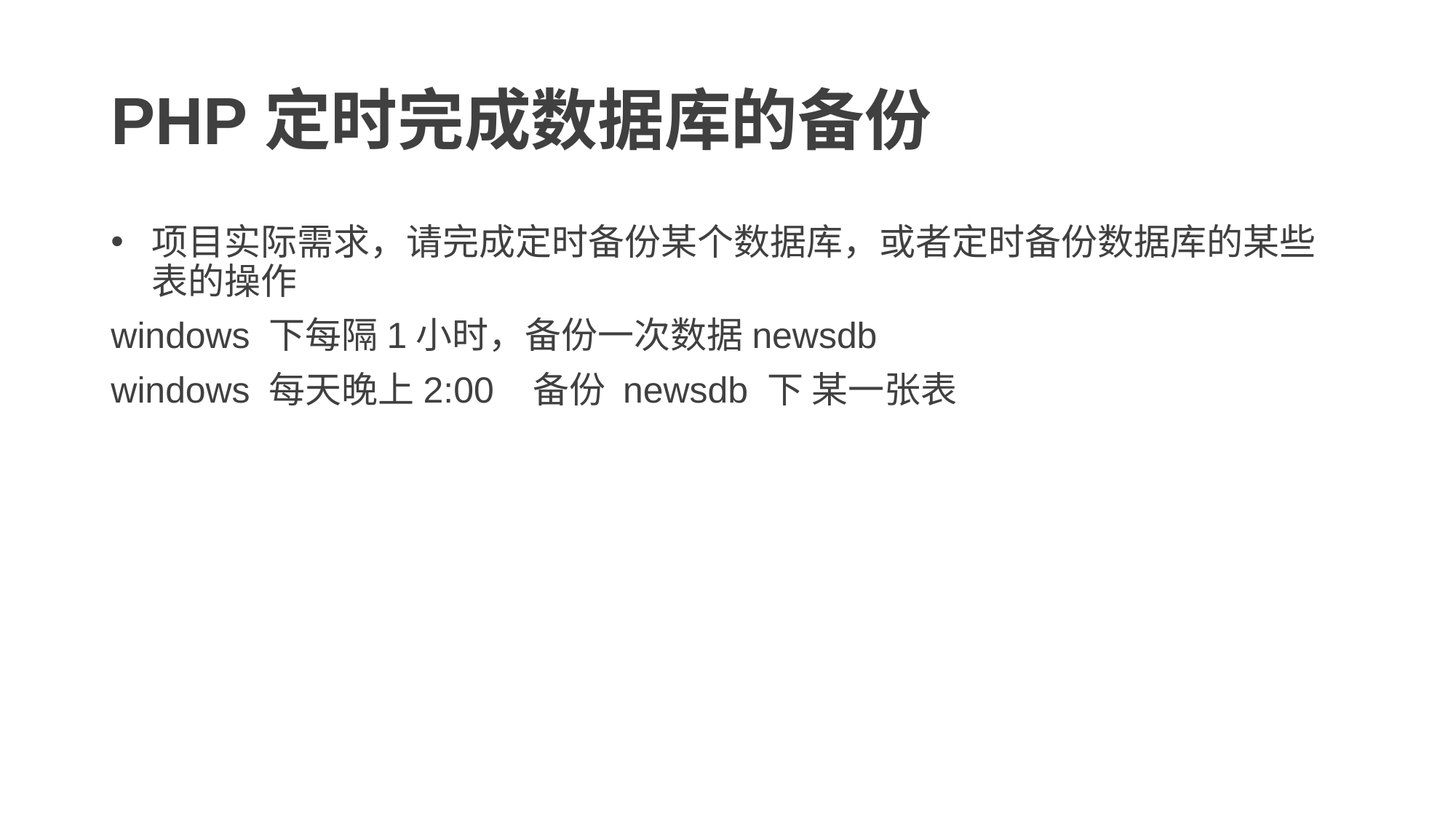

# PHP定时完成数据库的备份
项目实际需求，请完成定时备份某个数据库，或者定时备份数据库的某些表的操作
windows 下每隔1小时，备份一次数据newsdb
windows 每天晚上2:00   备份 newsdb 下 某一张表